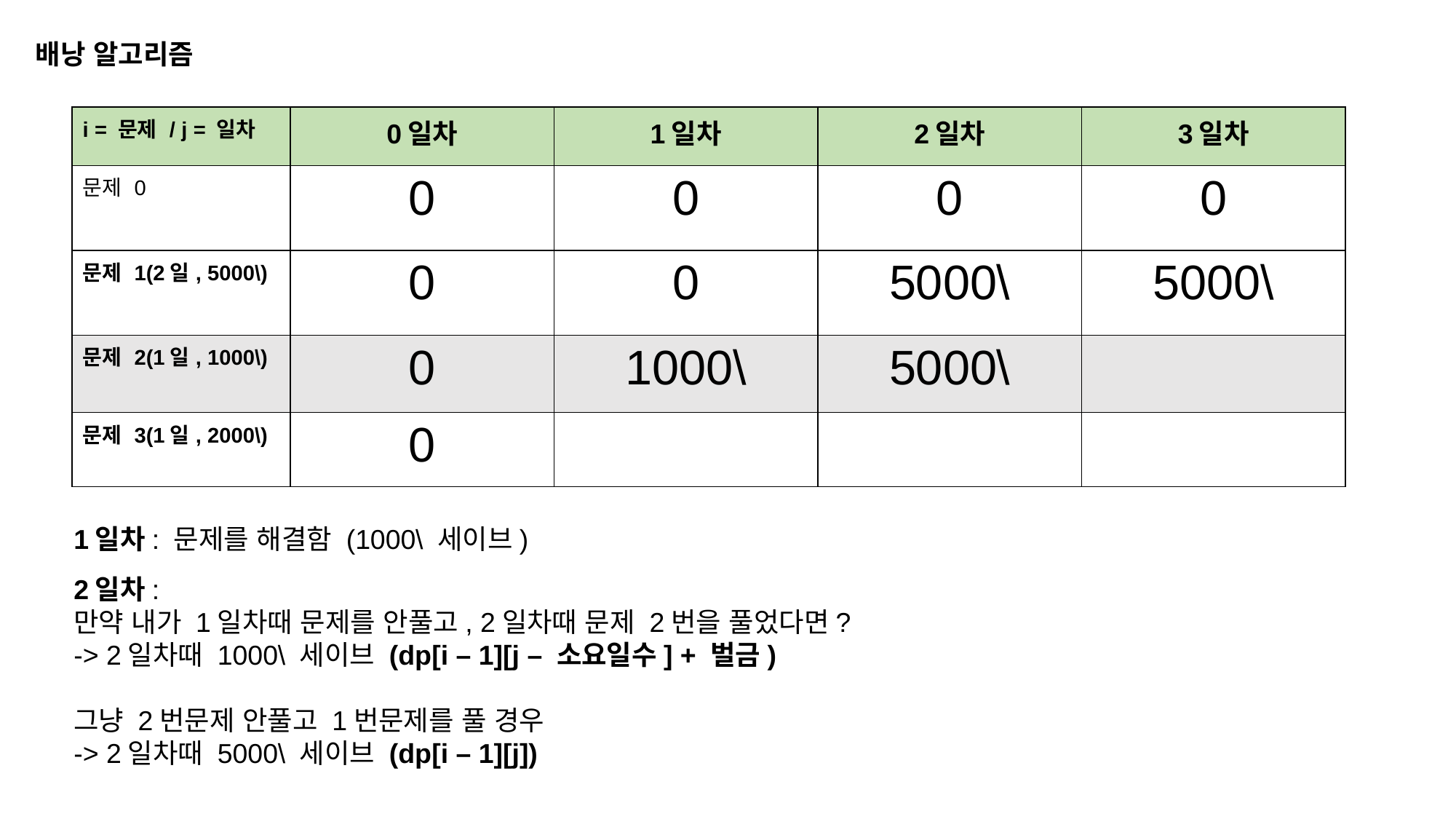

배낭 알고리즘
| i = 문제 / j = 일차 | 0일차 | 1일차 | 2일차 | 3일차 |
| --- | --- | --- | --- | --- |
| 문제 0 | 0 | 0 | 0 | 0 |
| 문제 1(2일, 5000\) | 0 | 0 | 5000\ | 5000\ |
| 문제 2(1일, 1000\) | 0 | 1000\ | 5000\ |  |
| 문제 3(1일, 2000\) | 0 |  |  |  |
1일차: 문제를 해결함 (1000\ 세이브)
2일차:
만약 내가 1일차때 문제를 안풀고, 2일차때 문제 2번을 풀었다면?
-> 2일차때 1000\ 세이브 (dp[i – 1][j – 소요일수] + 벌금)

그냥 2번문제 안풀고 1번문제를 풀 경우
-> 2일차때 5000\ 세이브 (dp[i – 1][j])